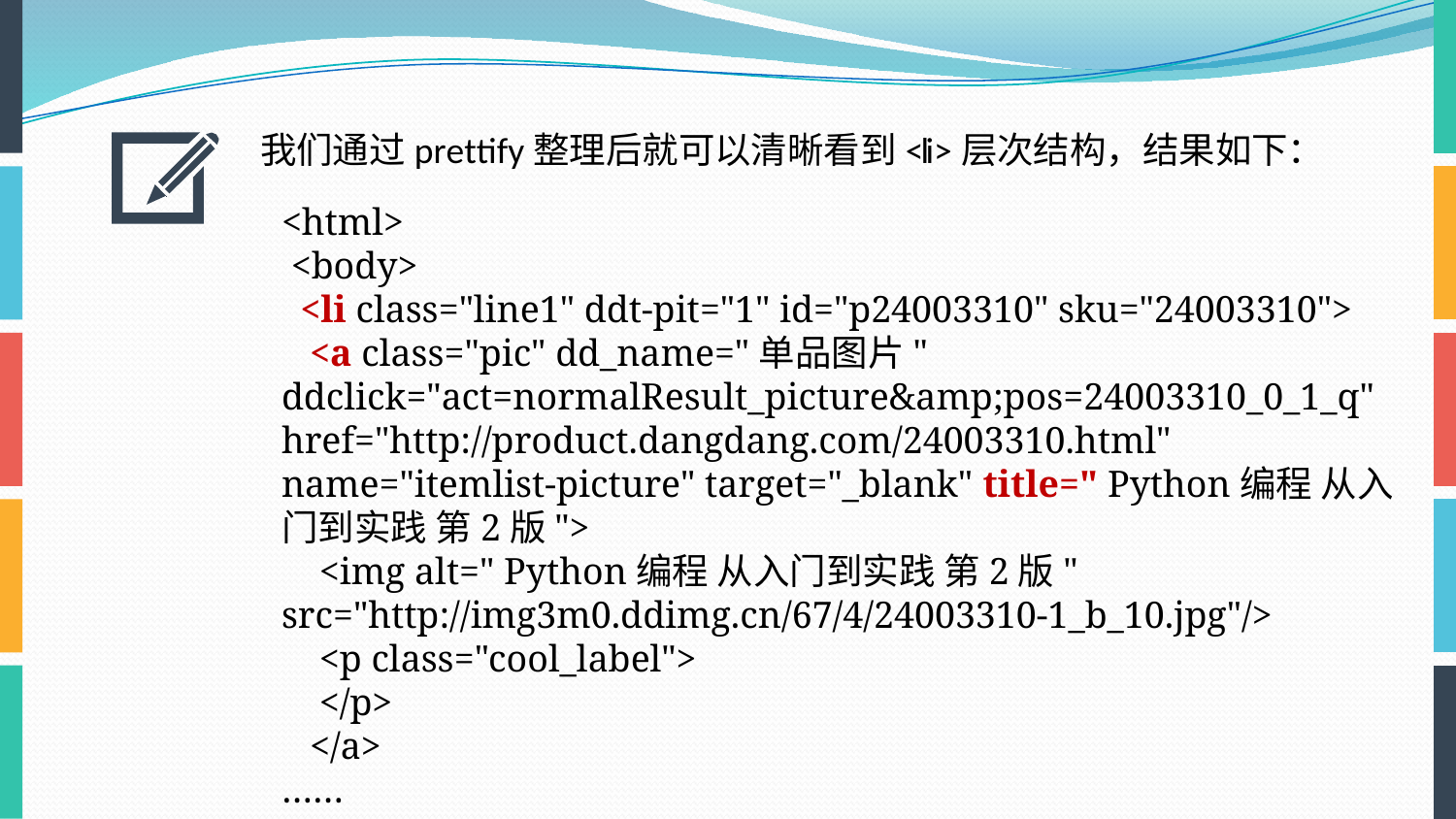

我们通过prettify整理后就可以清晰看到<li>层次结构，结果如下：

<html>
 <body>
  <li class="line1" ddt-pit="1" id="p24003310" sku="24003310">
   <a class="pic" dd_name="单品图片" ddclick="act=normalResult_picture&amp;pos=24003310_0_1_q" href="http://product.dangdang.com/24003310.html" name="itemlist-picture" target="_blank" title=" Python编程 从入门到实践 第2版">
    <img alt=" Python编程 从入门到实践 第2版" src="http://img3m0.ddimg.cn/67/4/24003310-1_b_10.jpg"/>
    <p class="cool_label">
    </p>
   </a>
……